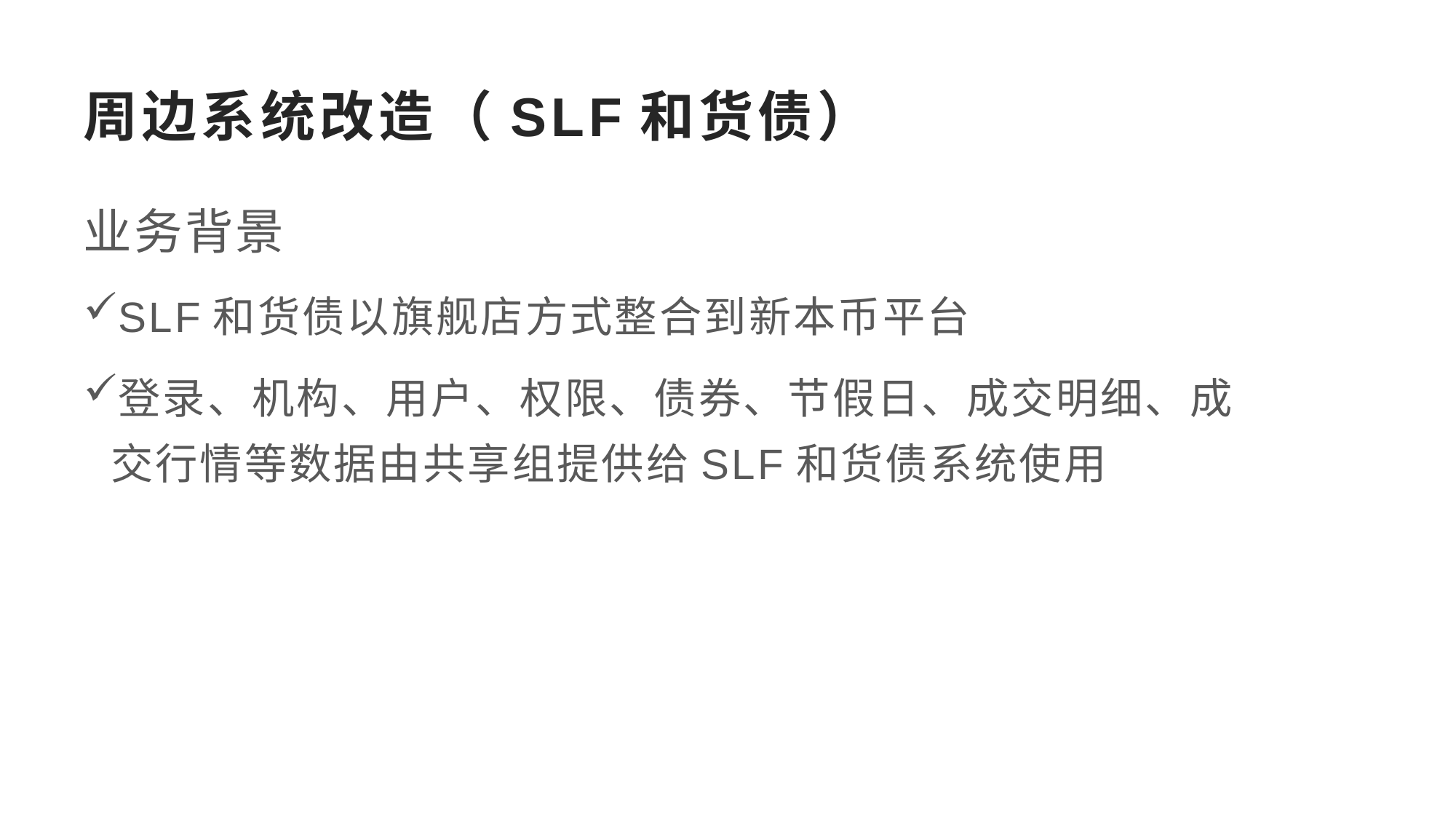

# 周边系统改造（SLF和货债）
业务背景
SLF和货债以旗舰店方式整合到新本币平台
登录、机构、用户、权限、债券、节假日、成交明细、成交行情等数据由共享组提供给SLF和货债系统使用